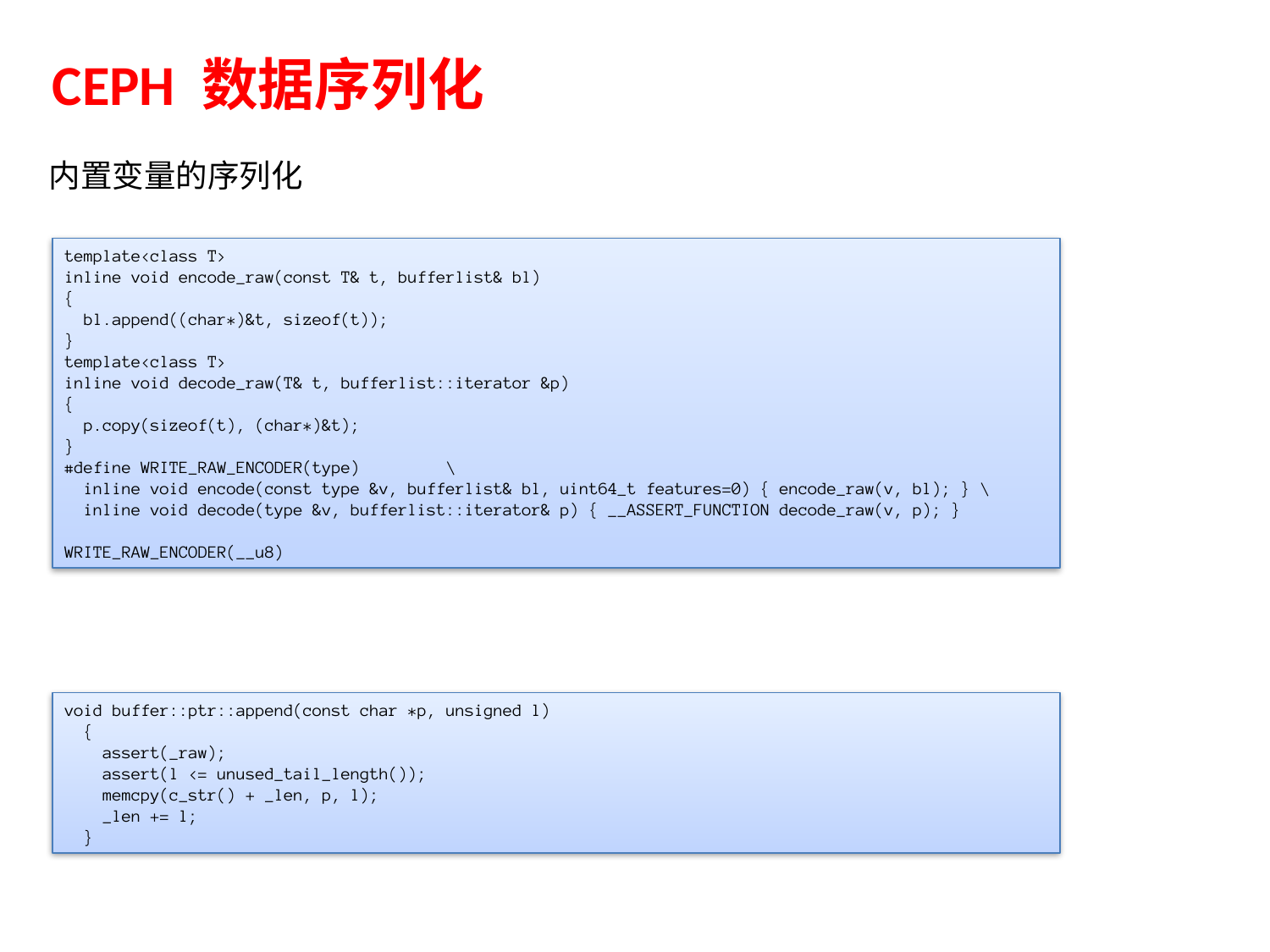

CEPH 数据序列化
内置变量的序列化
template<class T>
inline void encode_raw(const T& t, bufferlist& bl)
{
  bl.append((char*)&t, sizeof(t));
}
template<class T>
inline void decode_raw(T& t, bufferlist::iterator &p)
{
  p.copy(sizeof(t), (char*)&t);
}
#define WRITE_RAW_ENCODER(type)	\
  inline void encode(const type &v, bufferlist& bl, uint64_t features=0) { encode_raw(v, bl); } \
  inline void decode(type &v, bufferlist::iterator& p) { __ASSERT_FUNCTION decode_raw(v, p); }

WRITE_RAW_ENCODER(__u8)
void buffer::ptr::append(const char *p, unsigned l)
  {
    assert(_raw);
    assert(l <= unused_tail_length());
    memcpy(c_str() + _len, p, l);
    _len += l;
  }